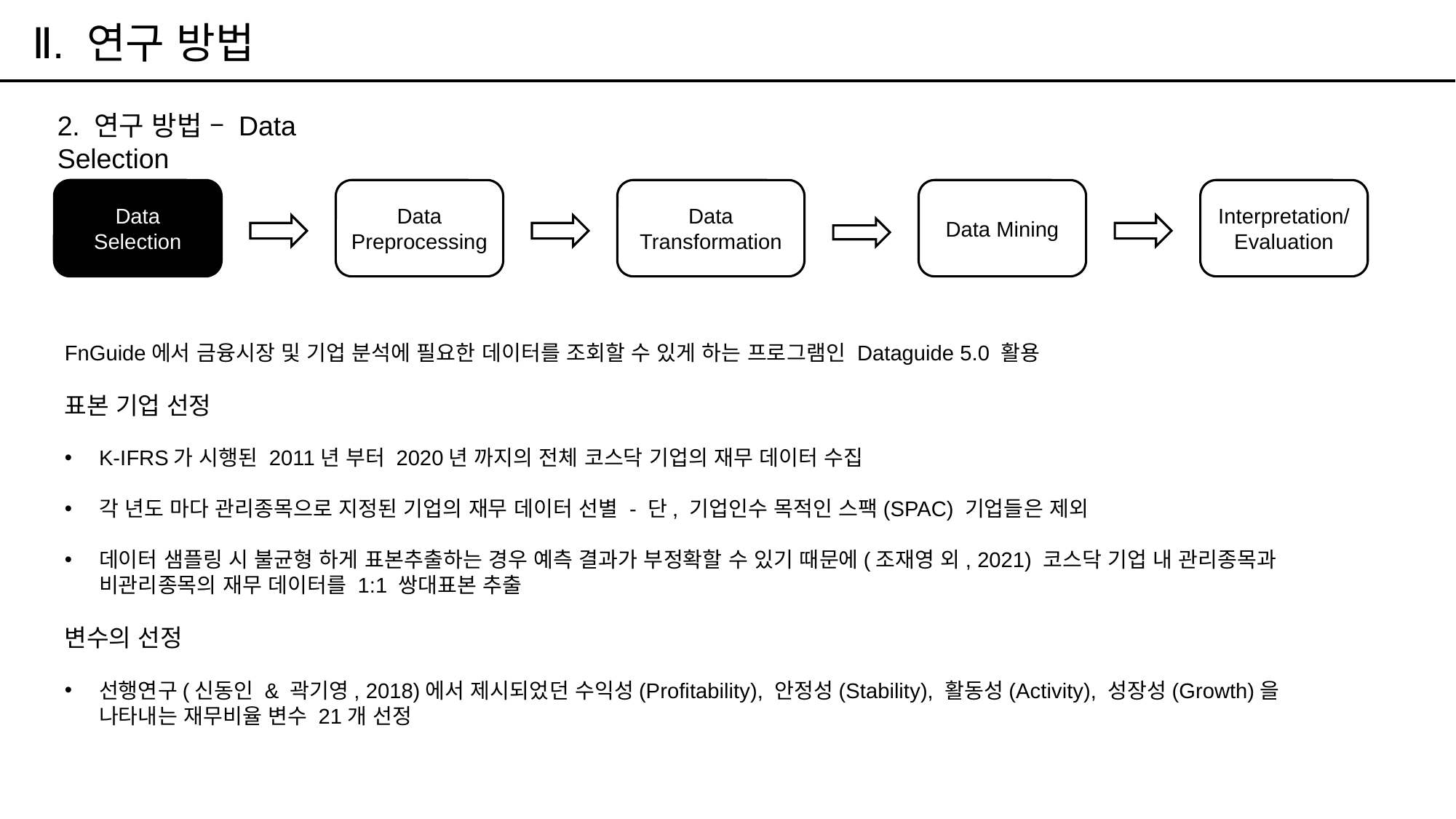

Ⅱ. 연구 방법
2. 연구 방법 – Data Selection
Data Selection
Data Preprocessing
Data Transformation
Data Mining
Interpretation/Evaluation

FnGuide에서 금융시장 및 기업 분석에 필요한 데이터를 조회할 수 있게 하는 프로그램인 Dataguide 5.0 활용

표본 기업 선정

K-IFRS가 시행된 2011년 부터 2020년 까지의 전체 코스닥 기업의 재무 데이터 수집

각 년도 마다 관리종목으로 지정된 기업의 재무 데이터 선별 - 단, 기업인수 목적인 스팩(SPAC) 기업들은 제외

데이터 샘플링 시 불균형 하게 표본추출하는 경우 예측 결과가 부정확할 수 있기 때문에(조재영 외, 2021) 코스닥 기업 내 관리종목과 비관리종목의 재무 데이터를 1:1 쌍대표본 추출

변수의 선정

선행연구(신동인 & 곽기영, 2018)에서 제시되었던 수익성(Profitability), 안정성(Stability), 활동성(Activity), 성장성(Growth)을 나타내는 재무비율 변수 21개 선정